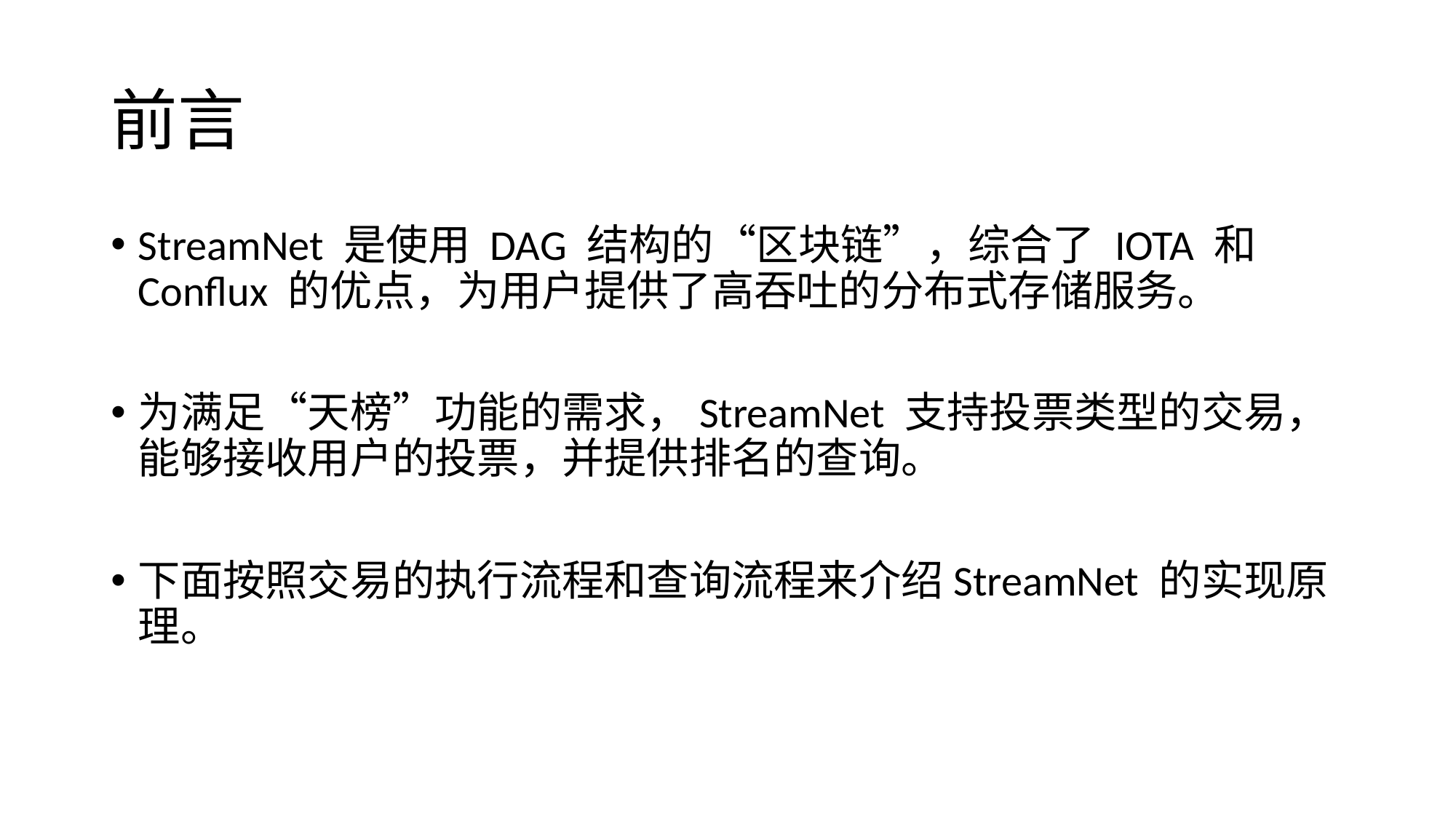

# 前言
StreamNet 是使用 DAG 结构的“区块链”，综合了 IOTA 和 Conflux 的优点，为用户提供了高吞吐的分布式存储服务。

为满足“天榜”功能的需求，StreamNet 支持投票类型的交易，能够接收用户的投票，并提供排名的查询。

下面按照交易的执行流程和查询流程来介绍StreamNet 的实现原理。